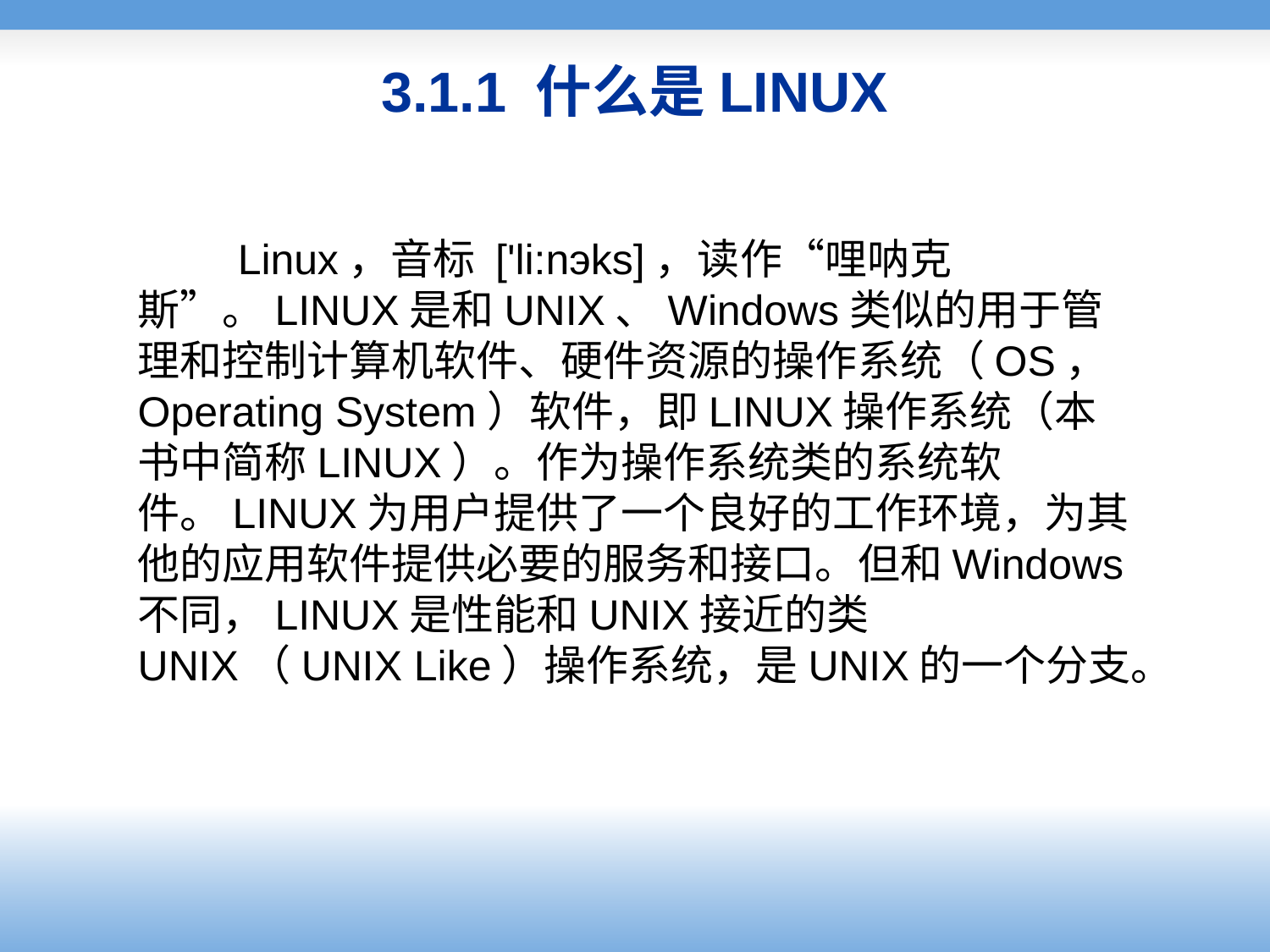

# 3.1.1 什么是LINUX
Linux，音标 ['li:nэks]，读作“哩呐克斯”。LINUX是和UNIX、Windows类似的用于管理和控制计算机软件、硬件资源的操作系统（OS，Operating System）软件，即LINUX操作系统（本书中简称LINUX）。作为操作系统类的系统软件。LINUX为用户提供了一个良好的工作环境，为其他的应用软件提供必要的服务和接口。但和Windows不同，LINUX是性能和UNIX接近的类UNIX（UNIX Like）操作系统，是UNIX的一个分支。